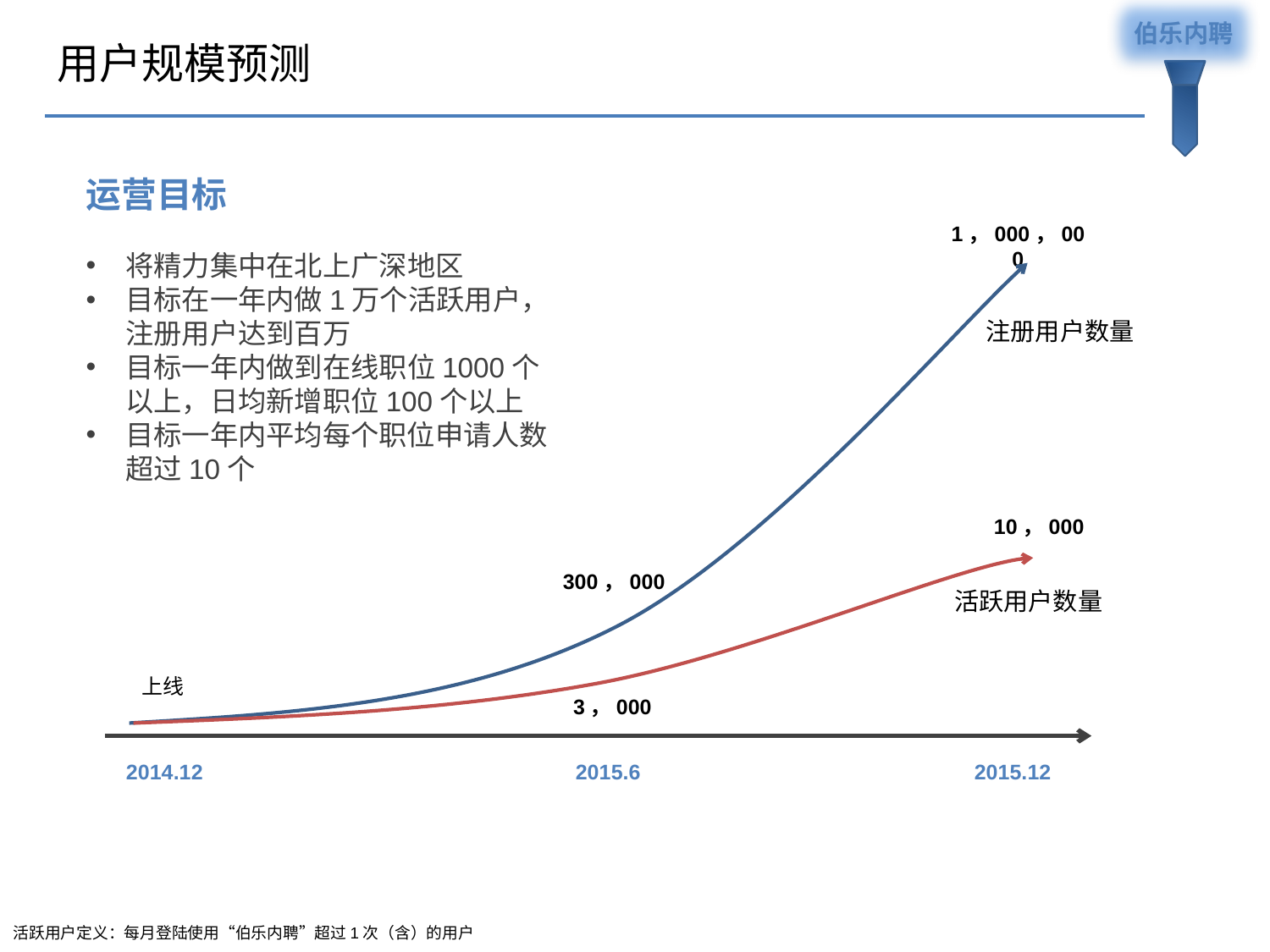

伯乐内聘

用户规模预测
运营目标

将精力集中在北上广深地区
目标在一年内做1万个活跃用户，注册用户达到百万
目标一年内做到在线职位1000个以上，日均新增职位100个以上
目标一年内平均每个职位申请人数超过10个
1，000，000

注册用户数量
10，000
300，000

活跃用户数量
上线
3，000
2014.12
2015.6
2015.12
活跃用户定义：每月登陆使用“伯乐内聘”超过1次（含）的用户